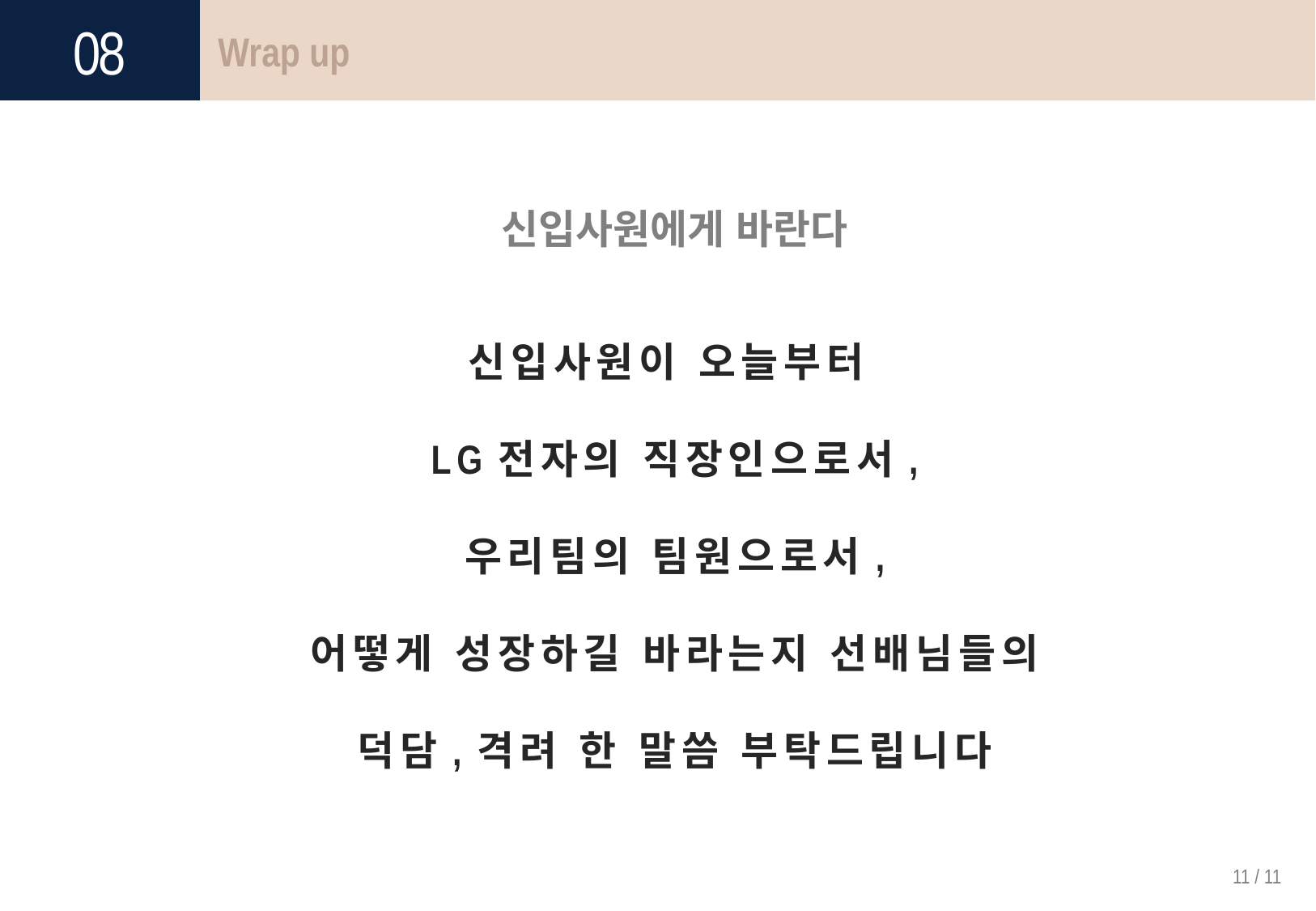

08
Wrap up
신입사원에게 바란다
신입사원이 오늘부터
LG전자의 직장인으로서,
우리팀의 팀원으로서,
어떻게 성장하길 바라는지 선배님들의
덕담,격려 한 말씀 부탁드립니다